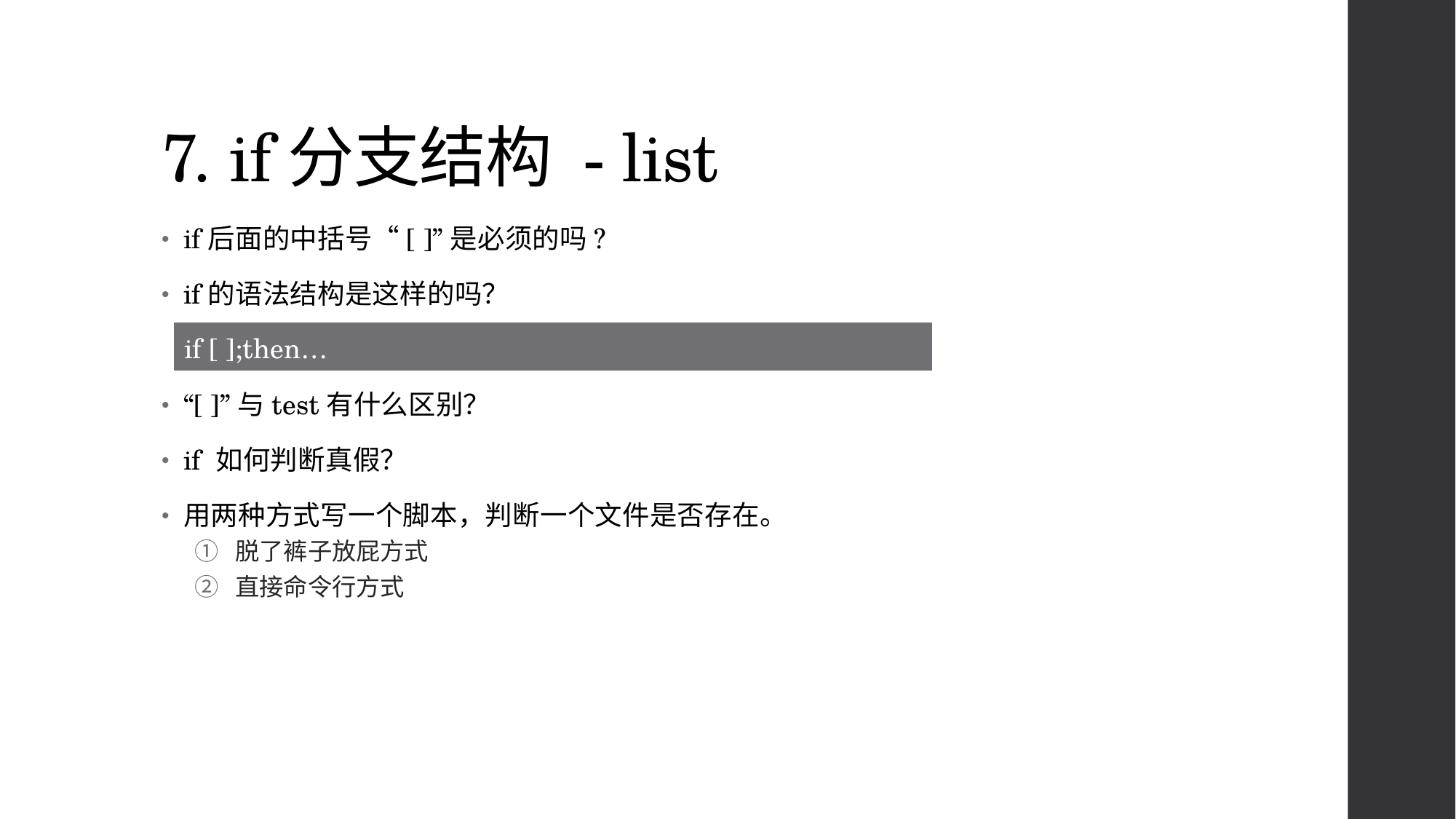

# 7. if分支结构 - list
if后面的中括号“[ ]”是必须的吗?
if的语法结构是这样的吗？

“[ ]”与test有什么区别？
if 如何判断真假？
用两种方式写一个脚本，判断一个文件是否存在。
脱了裤子放屁方式
直接命令行方式
| if [ ];then… |
| --- |